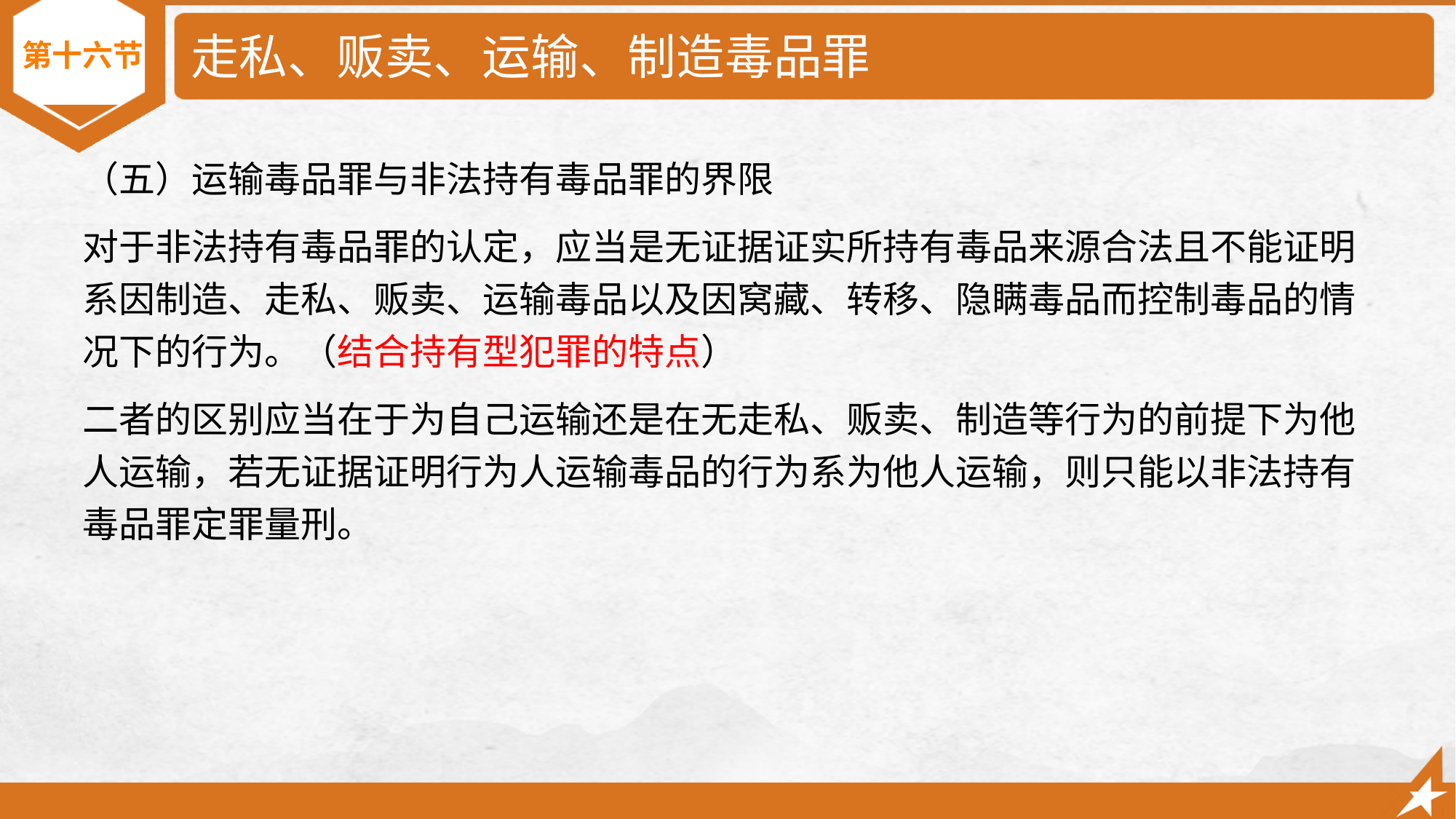

# 走私、贩卖、运输、制造毒品罪
第十六节
（五）运输毒品罪与非法持有毒品罪的界限
对于非法持有毒品罪的认定，应当是无证据证实所持有毒品来源合法且不能证明系因制造、走私、贩卖、运输毒品以及因窝藏、转移、隐瞒毒品而控制毒品的情况下的行为。（结合持有型犯罪的特点）
二者的区别应当在于为自己运输还是在无走私、贩卖、制造等行为的前提下为他人运输，若无证据证明行为人运输毒品的行为系为他人运输，则只能以非法持有毒品罪定罪量刑。